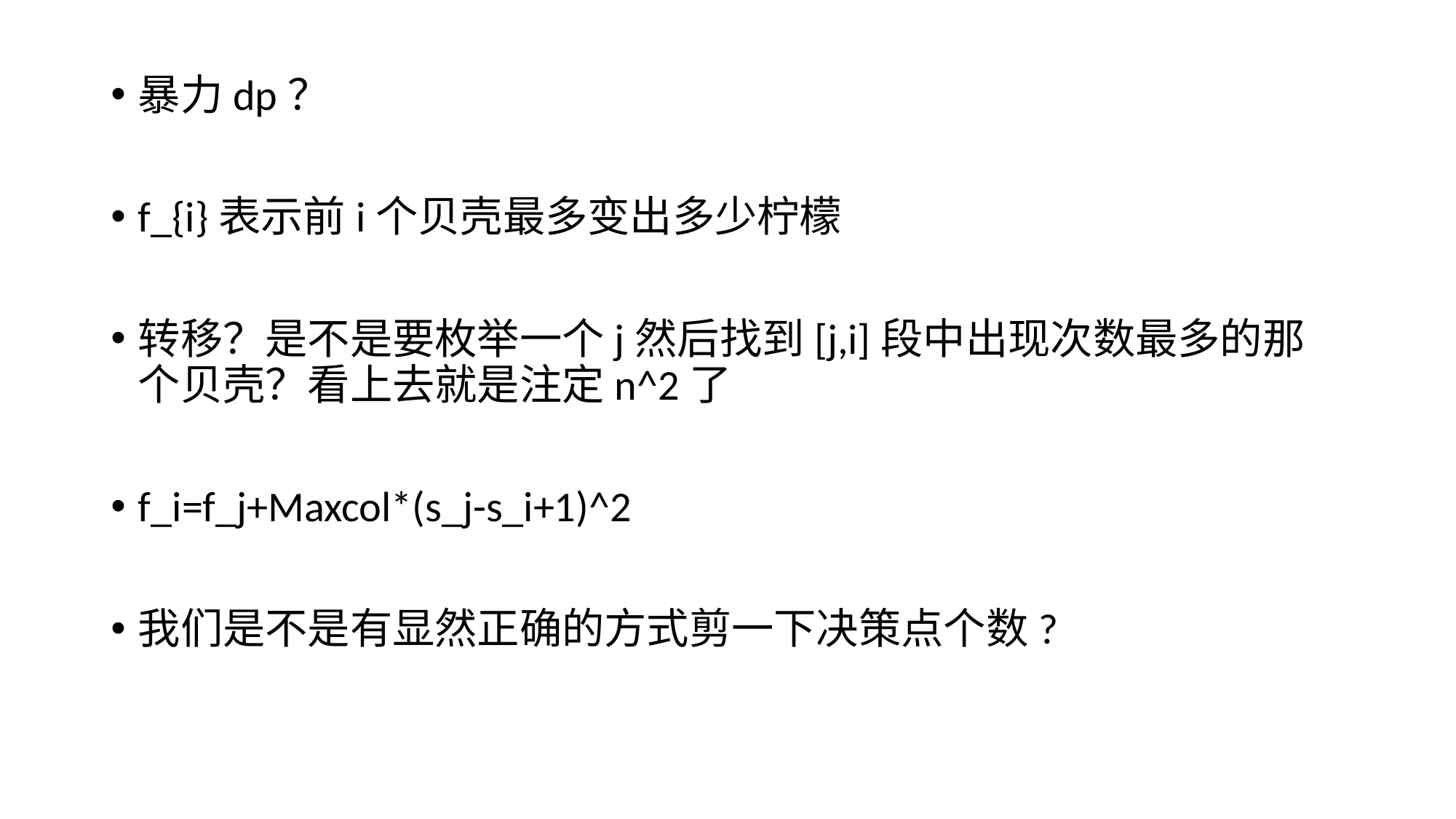

暴力dp？

f_{i}表示前i个贝壳最多变出多少柠檬

转移？是不是要枚举一个j然后找到[j,i]段中出现次数最多的那个贝壳？看上去就是注定n^2了

f_i=f_j+Maxcol*(s_j-s_i+1)^2

我们是不是有显然正确的方式剪一下决策点个数?